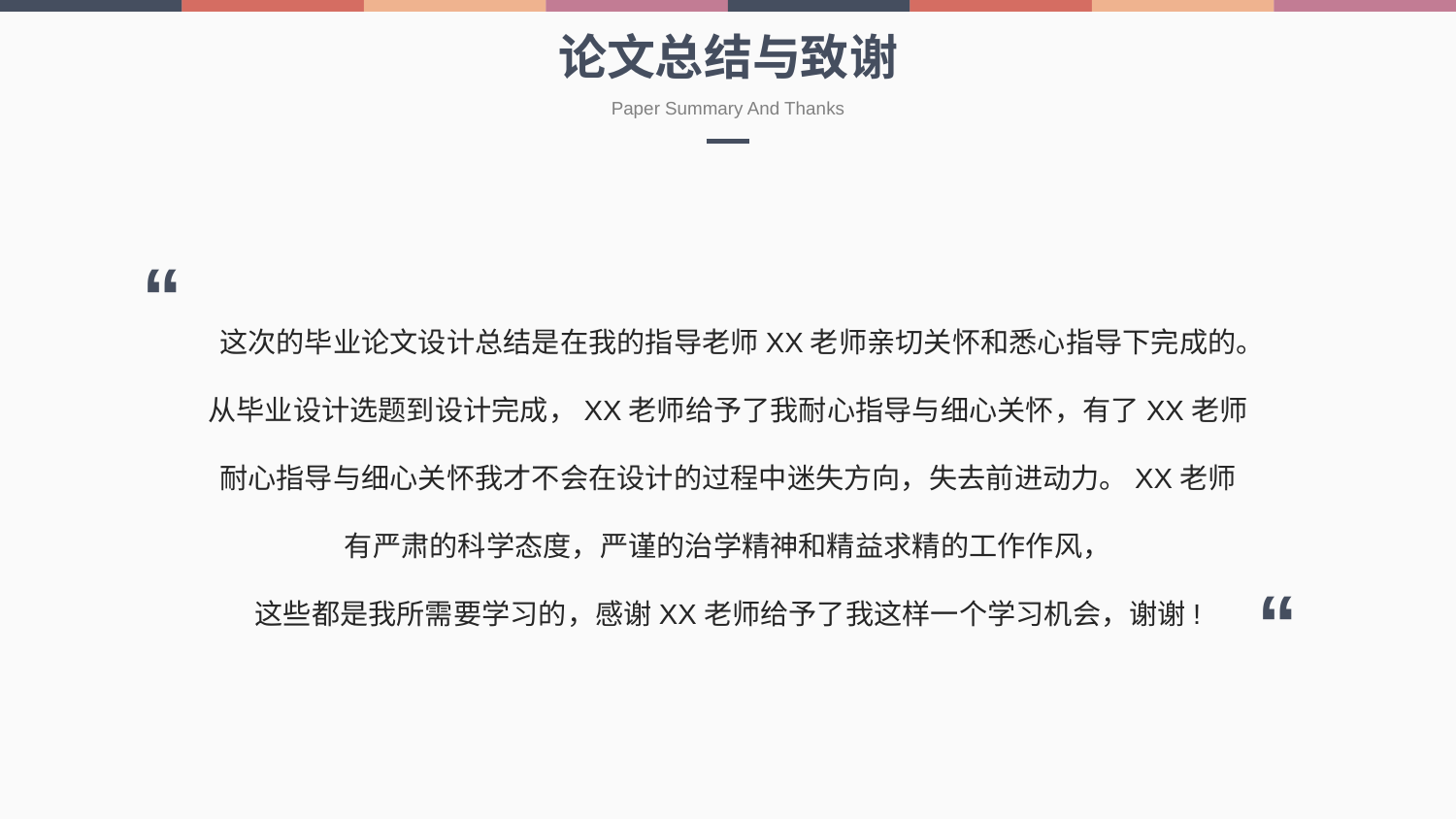

论文总结与致谢
Paper Summary And Thanks
“
这次的毕业论文设计总结是在我的指导老师XX老师亲切关怀和悉心指导下完成的。从毕业设计选题到设计完成，XX老师给予了我耐心指导与细心关怀，有了XX老师耐心指导与细心关怀我才不会在设计的过程中迷失方向，失去前进动力。XX老师有严肃的科学态度，严谨的治学精神和精益求精的工作作风，
这些都是我所需要学习的，感谢XX老师给予了我这样一个学习机会，谢谢!
“